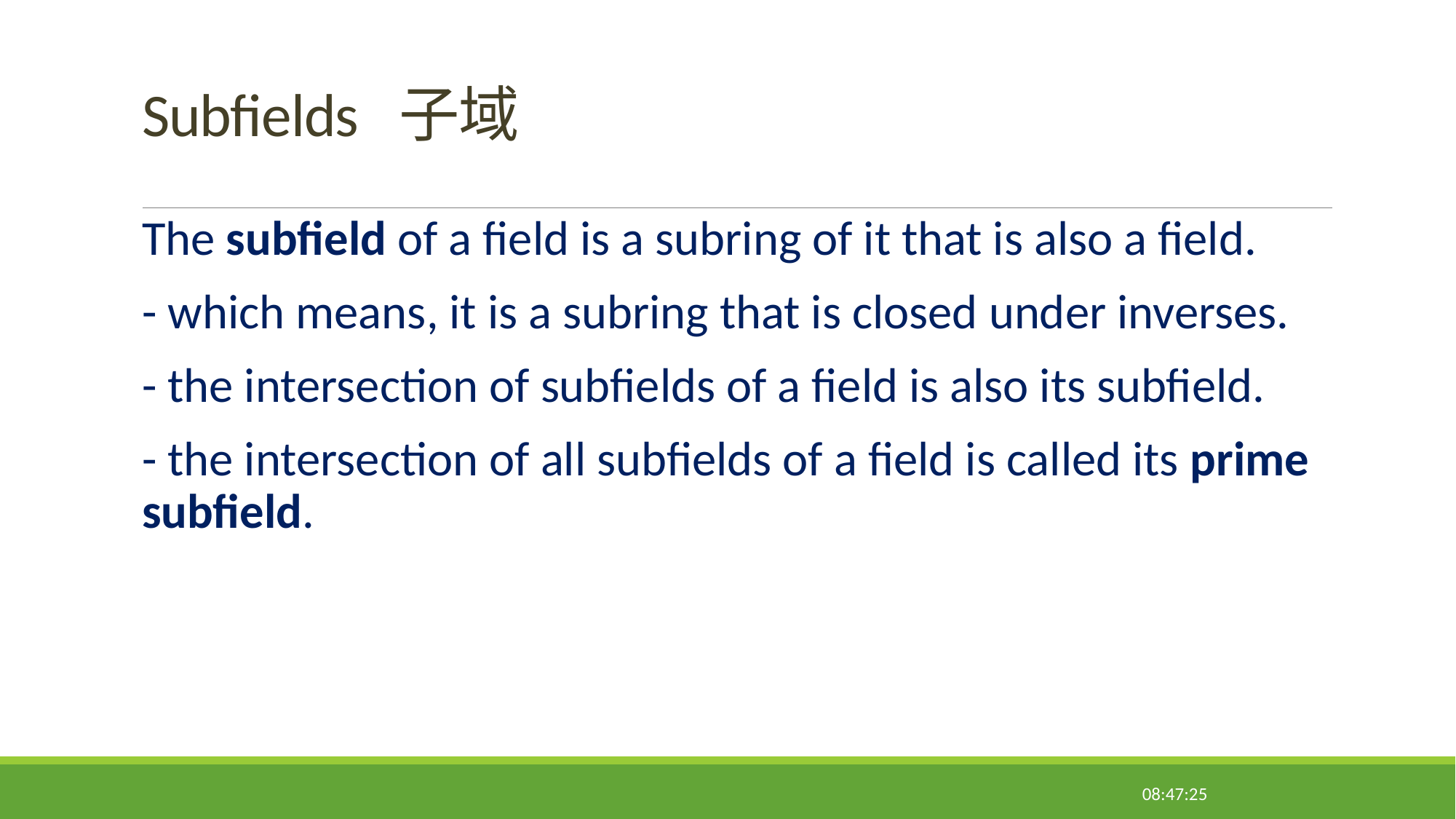

# Subfields  子域
The subfield of a field is a subring of it that is also a field.
- which means, it is a subring that is closed under inverses.
- the intersection of subfields of a field is also its subfield.
- the intersection of all subfields of a field is called its prime subfield.

08:47:25